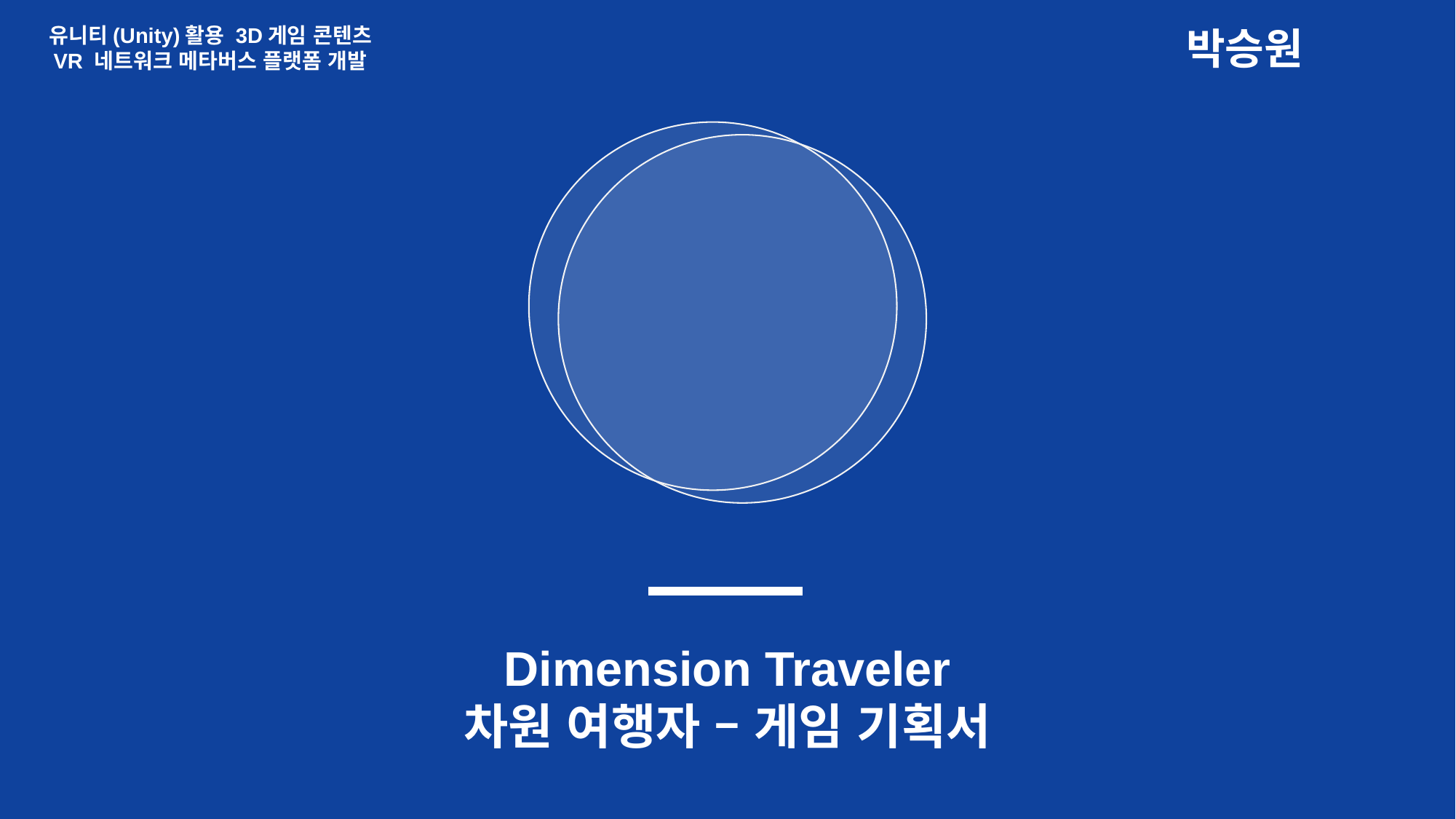

유니티(Unity)활용 3D게임 콘텐츠
VR 네트워크 메타버스 플랫폼 개발
박승원

Dimension Traveler
차원 여행자 – 게임 기획서